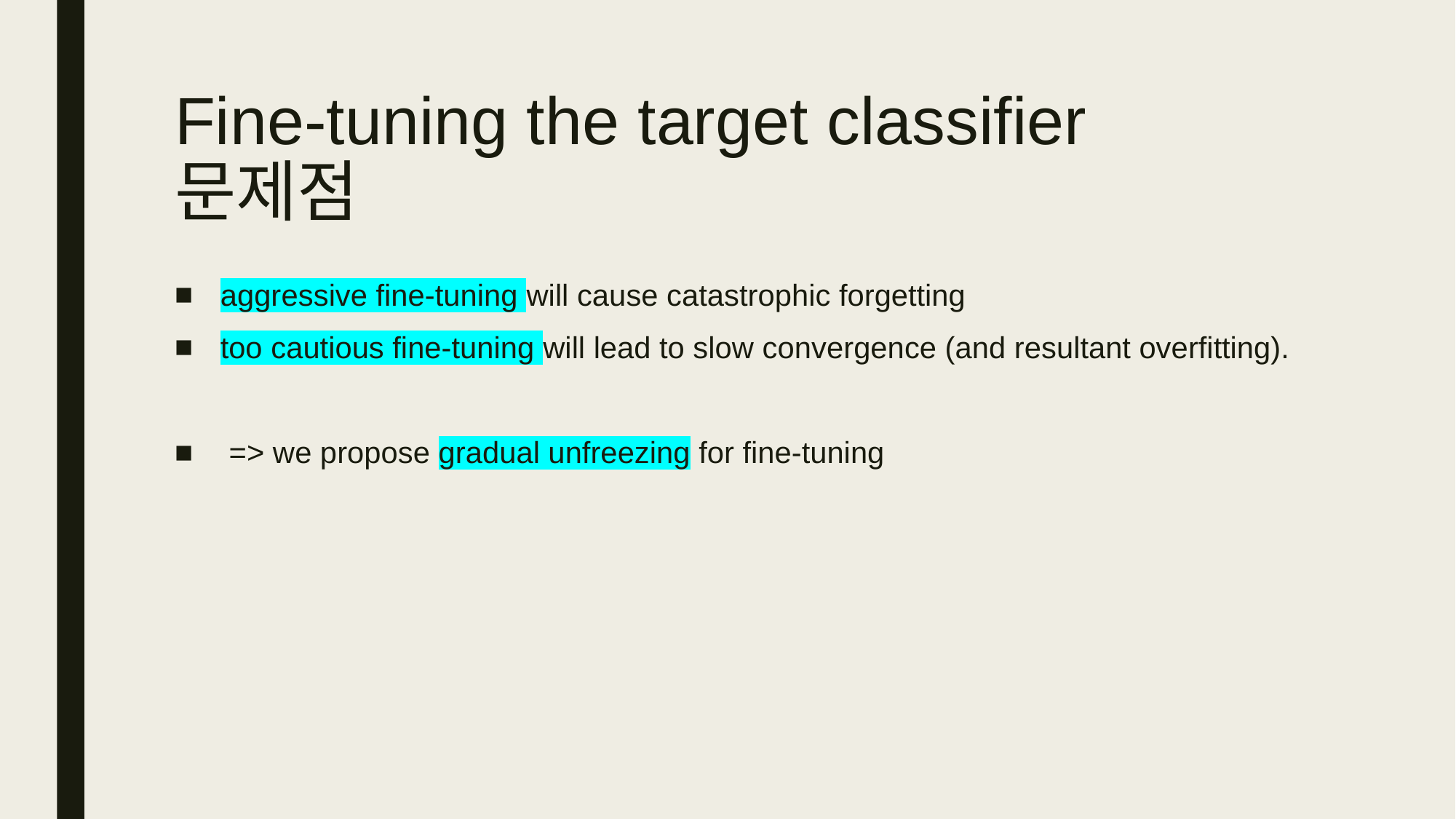

# Fine-tuning the target classifier 문제점
aggressive fine-tuning will cause catastrophic forgetting
too cautious fine-tuning will lead to slow convergence (and resultant overfitting).

 => we propose gradual unfreezing for fine-tuning